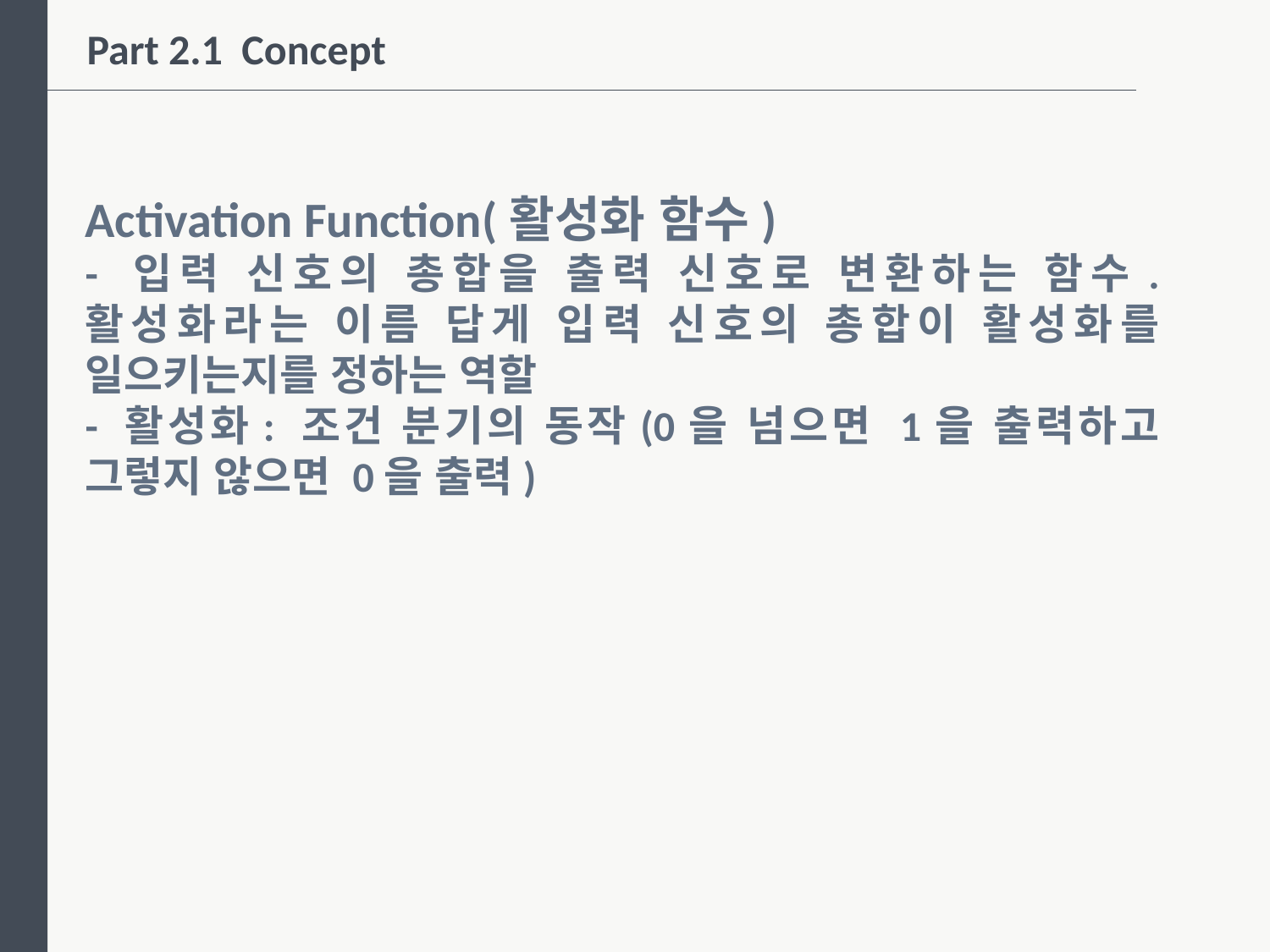

Part 2.1  Concept
Activation Function(활성화 함수)
- 입력 신호의 총합을 출력 신호로 변환하는 함수. 활성화라는 이름 답게 입력 신호의 총합이 활성화를 일으키는지를 정하는 역할
- 활성화: 조건 분기의 동작(0을 넘으면 1을 출력하고 그렇지 않으면 0을 출력)